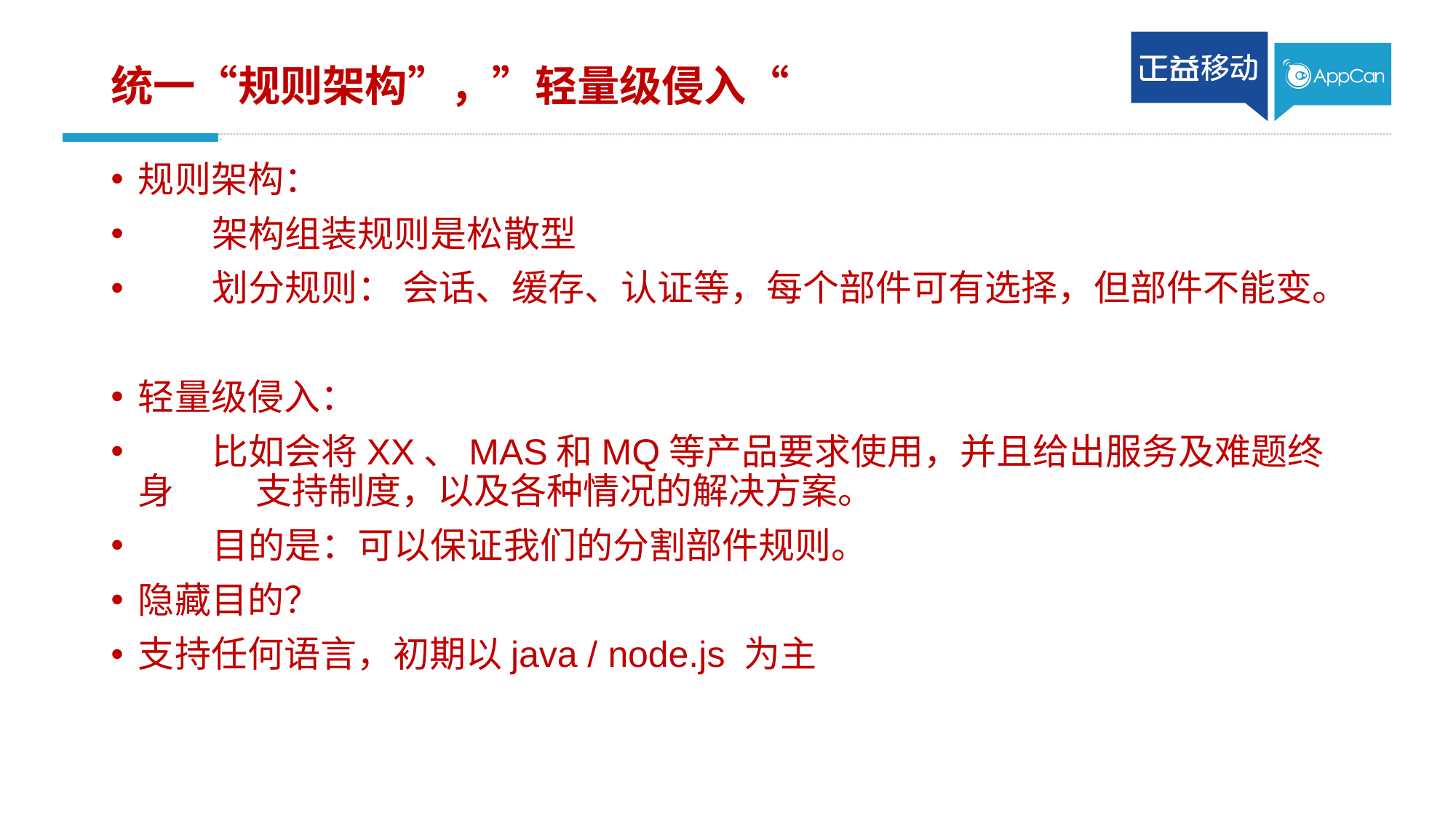

# 统一“规则架构”，”轻量级侵入“
规则架构：
        架构组装规则是松散型
        划分规则： 会话、缓存、认证等，每个部件可有选择，但部件不能变。

轻量级侵入：
        比如会将XX、MAS和MQ等产品要求使用，并且给出服务及难题终身	 支持制度，以及各种情况的解决方案。
        目的是：可以保证我们的分割部件规则。
隐藏目的？
支持任何语言，初期以java / node.js 为主